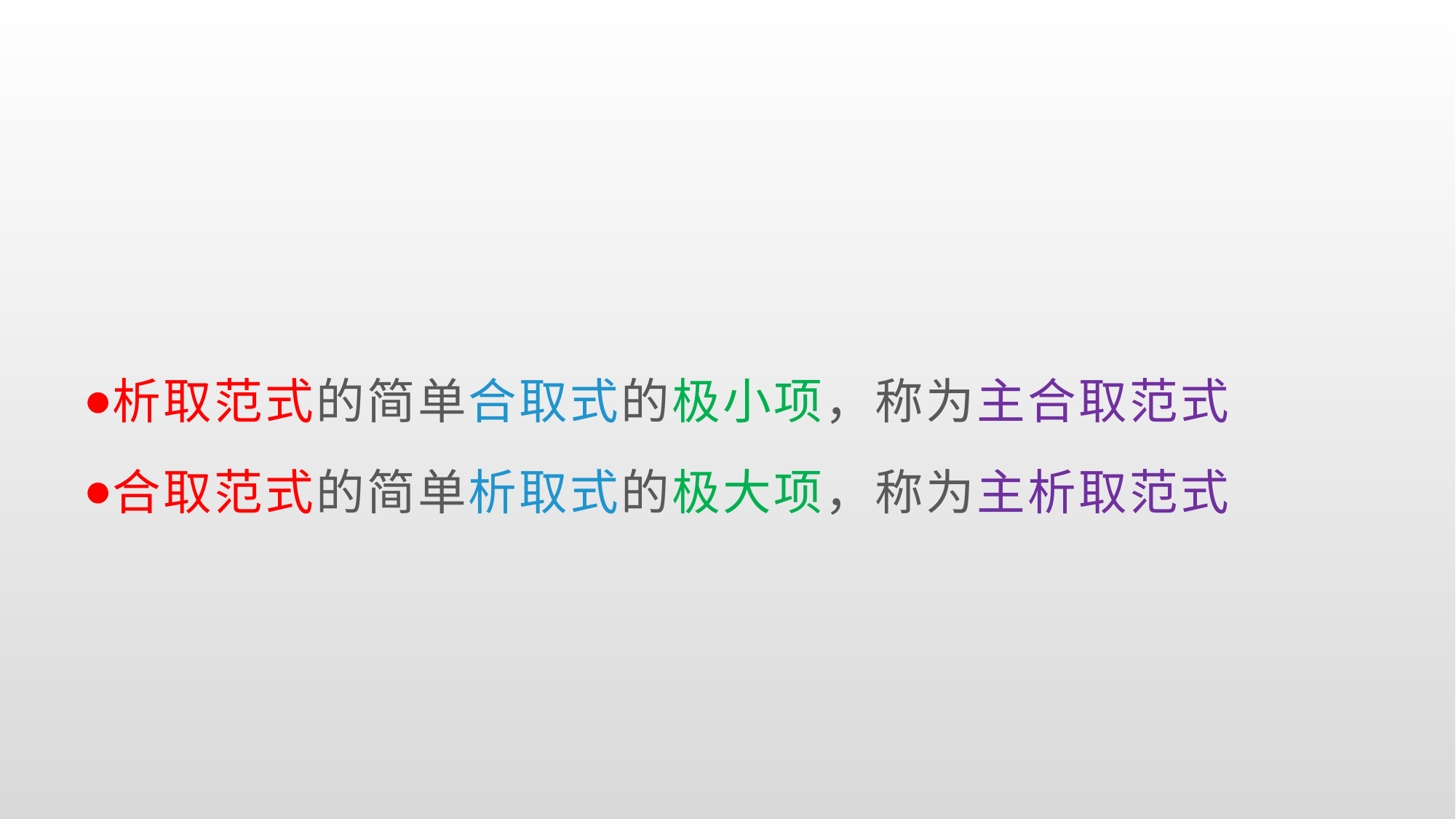

析取范式的简单合取式的极小项，称为主合取范式
合取范式的简单析取式的极大项，称为主析取范式